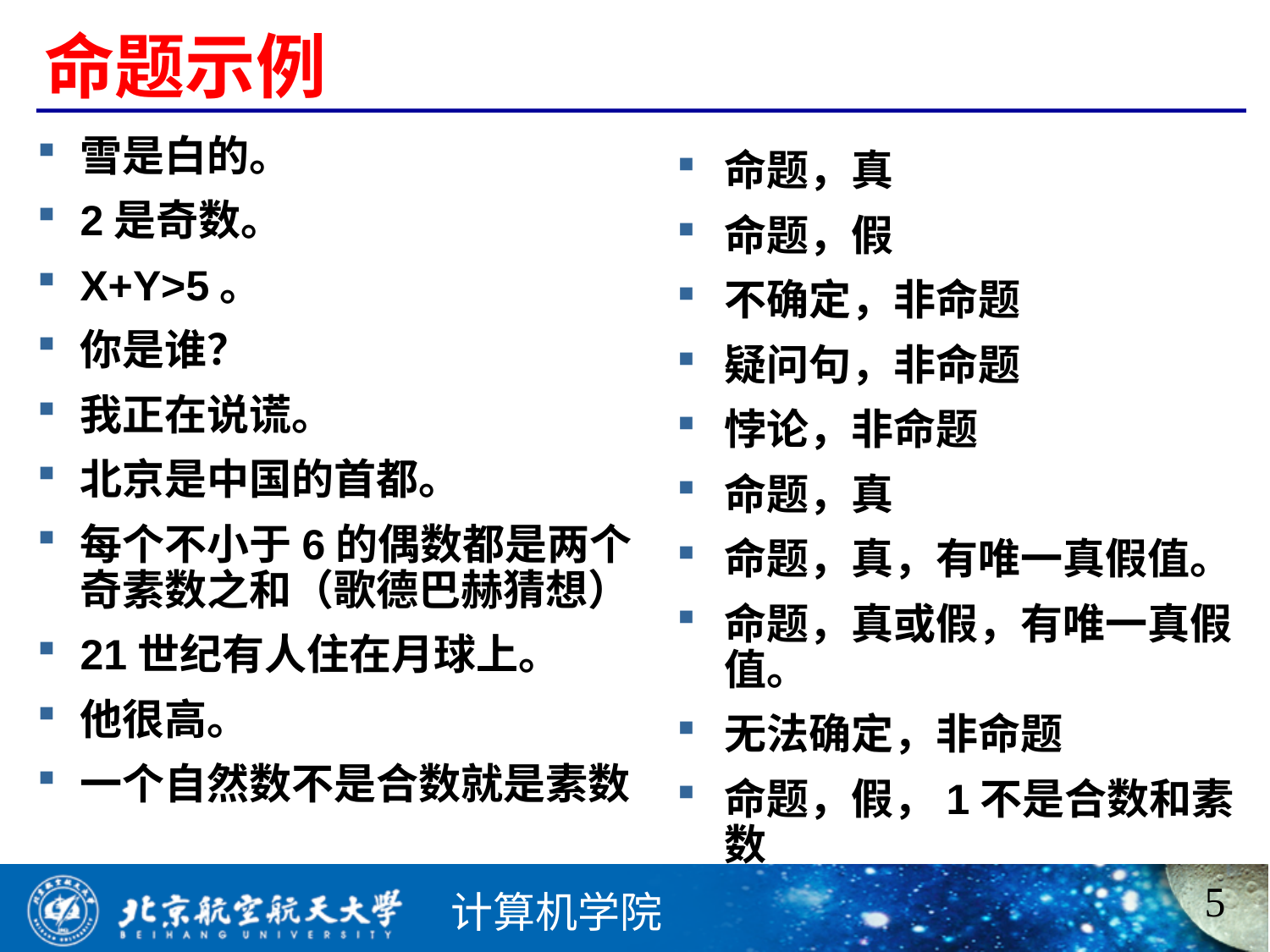

# 命题示例
雪是白的。
2是奇数。
X+Y>5。
你是谁？
我正在说谎。
北京是中国的首都。
每个不小于6的偶数都是两个奇素数之和（歌德巴赫猜想）
21世纪有人住在月球上。
他很高。
一个自然数不是合数就是素数
命题，真
命题，假
不确定，非命题
疑问句，非命题
悖论，非命题
命题，真
命题，真，有唯一真假值。
命题，真或假，有唯一真假值。
无法确定，非命题
命题，假，1不是合数和素数